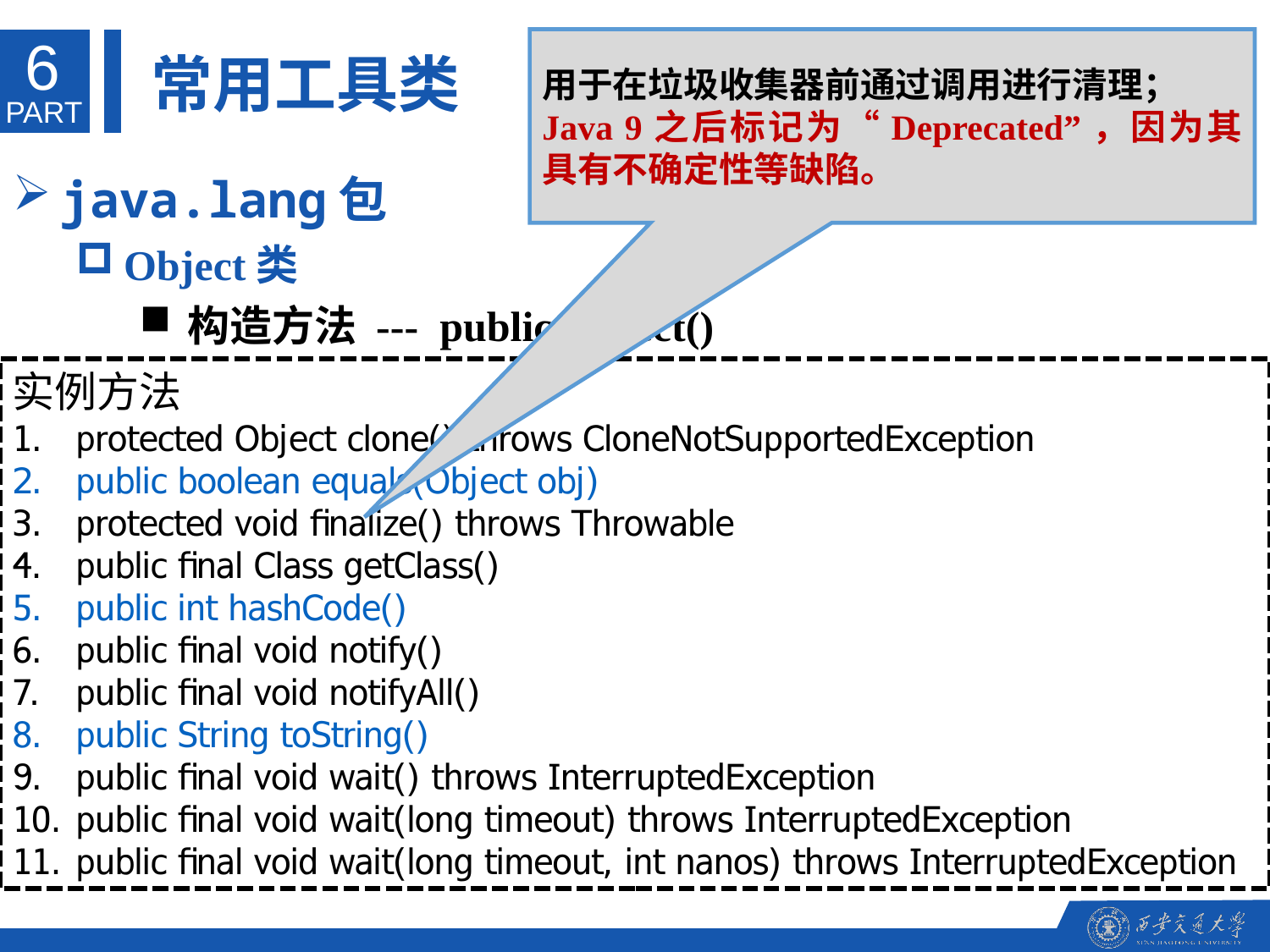

6
用于在垃圾收集器前通过调用进行清理；
Java 9之后标记为“Deprecated”，因为其具有不确定性等缺陷。
常用工具类
PART
java.lang包
Object类
构造方法 ---  public Object()

实例方法
protected Object clone() throws CloneNotSupportedException
public boolean equals(Object obj)
protected void finalize() throws Throwable
public final Class getClass()
public int hashCode()
public final void notify()
public final void notifyAll()
public String toString()
public final void wait() throws InterruptedException
public final void wait(long timeout) throws InterruptedException
public final void wait(long timeout, int nanos) throws InterruptedException